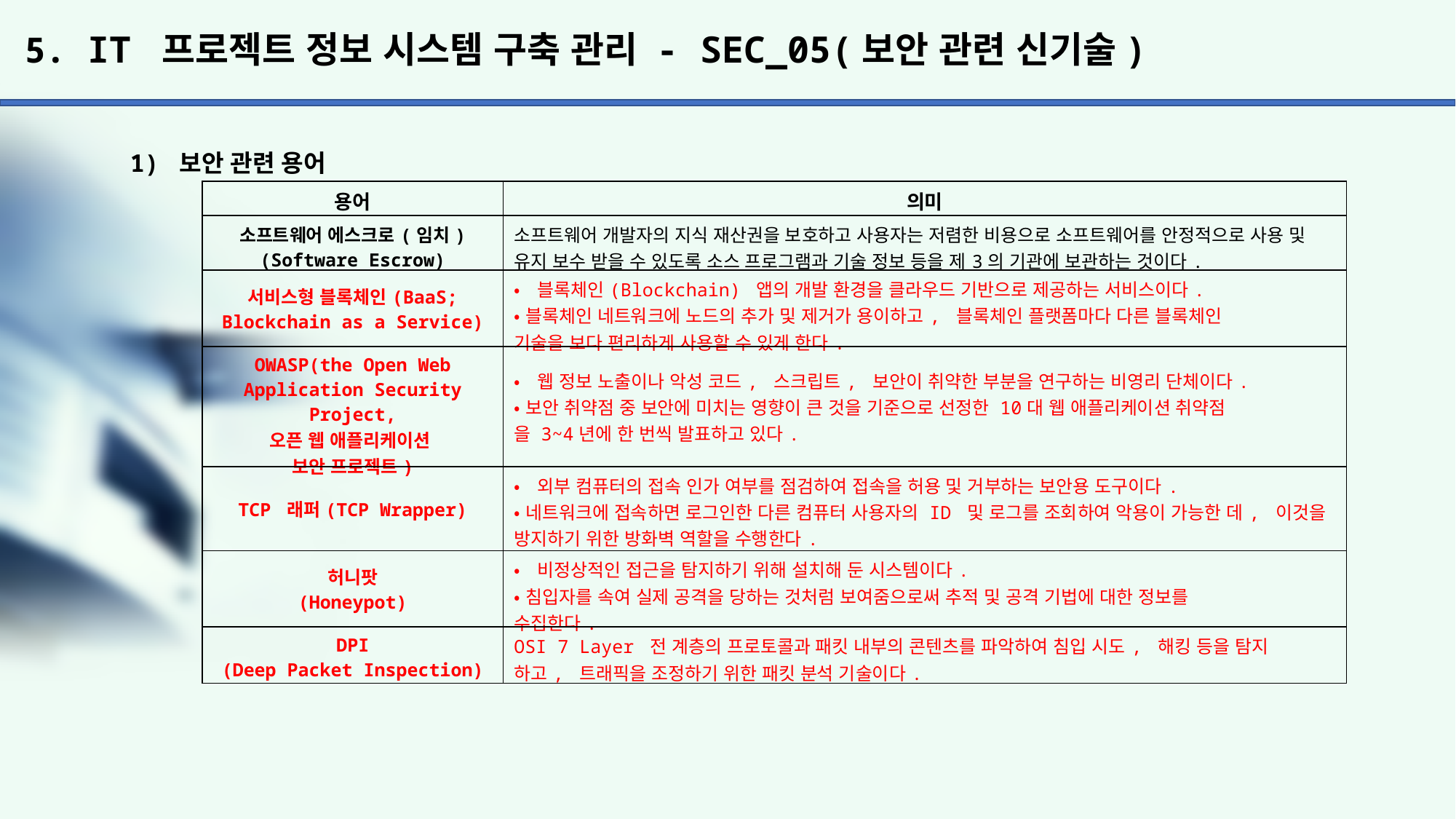

# 5. IT 프로젝트 정보 시스템 구축 관리 - SEC_05(보안 관련 신기술)
1) 보안 관련 용어

| 용어 | 의미 |
| --- | --- |
| 소프트웨어 에스크로(임치) (Software Escrow) | 소프트웨어 개발자의 지식 재산권을 보호하고 사용자는 저렴한 비용으로 소프트웨어를 안정적으로 사용 및 유지 보수 받을 수 있도록 소스 프로그램과 기술 정보 등을 제3의 기관에 보관하는 것이다. |
| 서비스형 블록체인(BaaS; Blockchain as a Service) | •블록체인(Blockchain) 앱의 개발 환경을 클라우드 기반으로 제공하는 서비스이다. •블록체인 네트워크에 노드의 추가 및 제거가 용이하고, 블록체인 플랫폼마다 다른 블록체인 기술을 보다 편리하게 사용할 수 있게 한다. |
| OWASP(the Open Web Application Security Project, 오픈 웹 애플리케이션 보안 프로젝트) | •웹 정보 노출이나 악성 코드, 스크립트, 보안이 취약한 부분을 연구하는 비영리 단체이다. •보안 취약점 중 보안에 미치는 영향이 큰 것을 기준으로 선정한 10대 웹 애플리케이션 취약점 을 3~4년에 한 번씩 발표하고 있다. |
| TCP 래퍼(TCP Wrapper) | •외부 컴퓨터의 접속 인가 여부를 점검하여 접속을 허용 및 거부하는 보안용 도구이다. •네트워크에 접속하면 로그인한 다른 컴퓨터 사용자의 ID 및 로그를 조회하여 악용이 가능한 데, 이것을 방지하기 위한 방화벽 역할을 수행한다. |
| 허니팟 (Honeypot) | •비정상적인 접근을 탐지하기 위해 설치해 둔 시스템이다. •침입자를 속여 실제 공격을 당하는 것처럼 보여줌으로써 추적 및 공격 기법에 대한 정보를 수집한다. |
| DPI (Deep Packet Inspection) | OSI 7 Layer 전 계층의 프로토콜과 패킷 내부의 콘텐츠를 파악하여 침입 시도, 해킹 등을 탐지 하고, 트래픽을 조정하기 위한 패킷 분석 기술이다. |